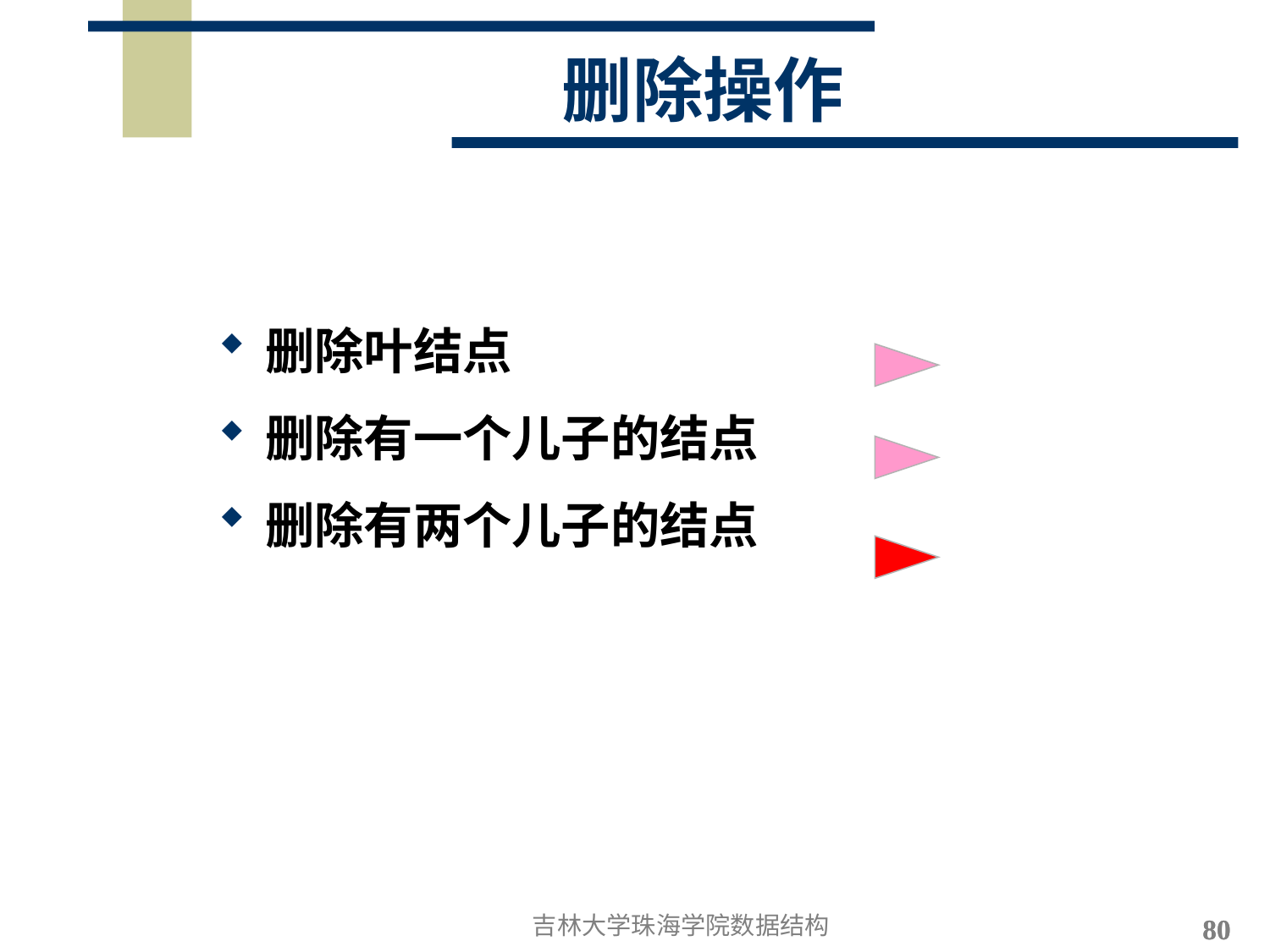

# 删除操作
删除叶结点
删除有一个儿子的结点
删除有两个儿子的结点

80
吉林大学珠海学院数据结构